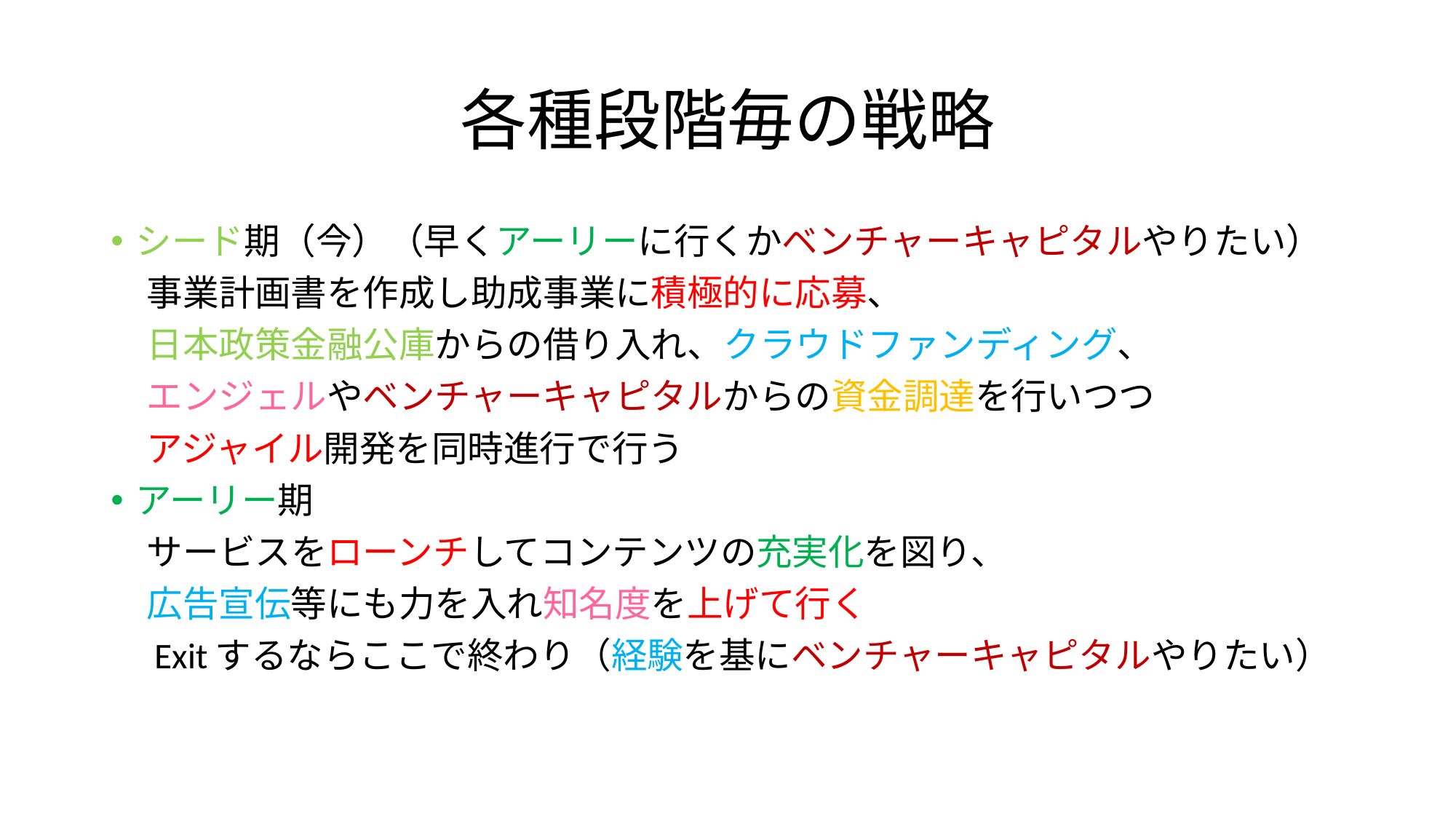

# 各種段階毎の戦略
シード期（今）（早くアーリーに行くかベンチャーキャピタルやりたい）
　事業計画書を作成し助成事業に積極的に応募、
　日本政策金融公庫からの借り入れ、クラウドファンディング、
　エンジェルやベンチャーキャピタルからの資金調達を行いつつ
　アジャイル開発を同時進行で行う
アーリー期
　サービスをローンチしてコンテンツの充実化を図り、
　広告宣伝等にも力を入れ知名度を上げて行く
　Exitするならここで終わり（経験を基にベンチャーキャピタルやりたい）